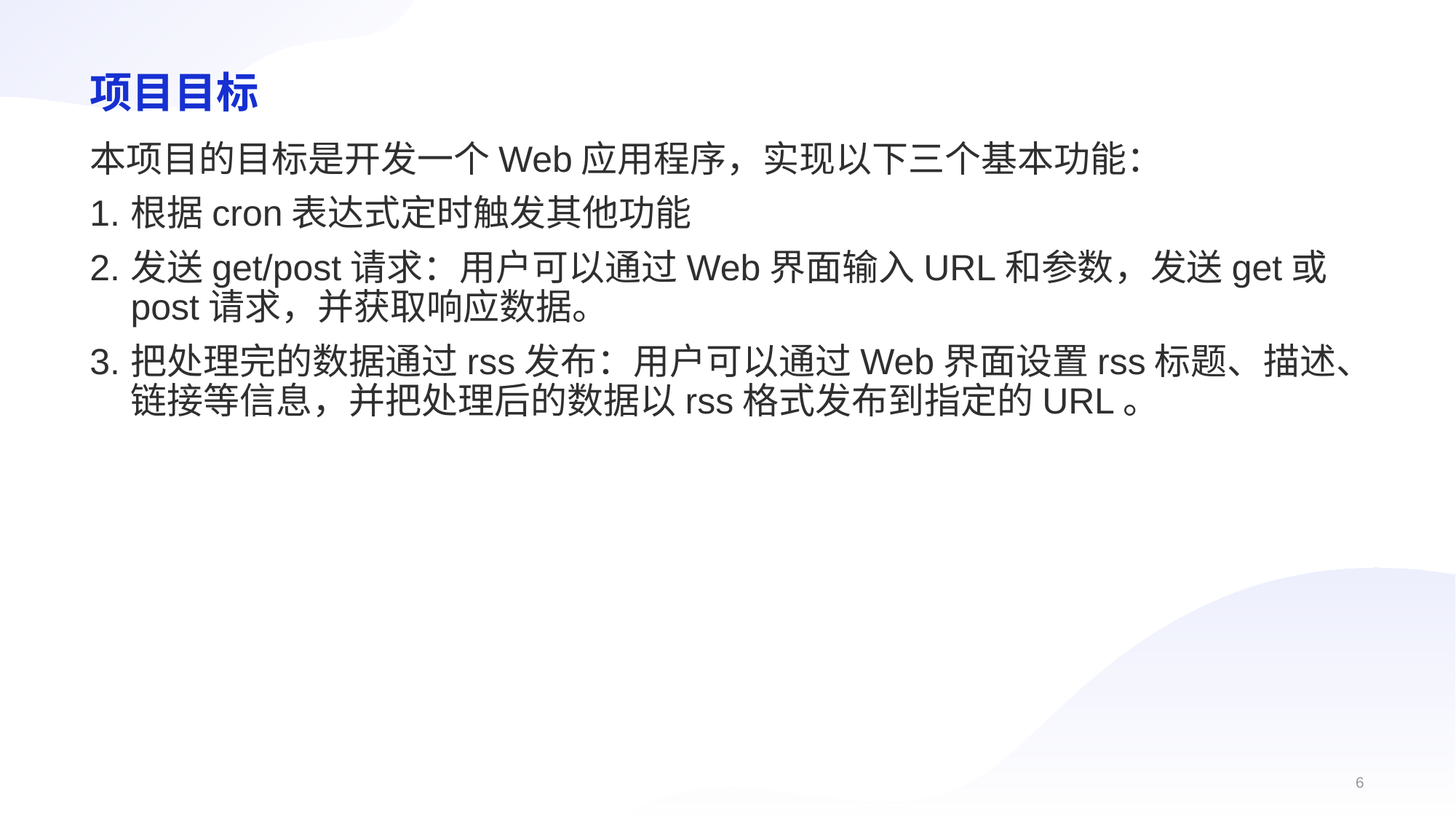

# 项目目标
本项目的目标是开发一个Web应用程序，实现以下三个基本功能：
根据cron表达式定时触发其他功能
发送get/post请求：用户可以通过Web界面输入URL和参数，发送get或post请求，并获取响应数据。
把处理完的数据通过rss发布：用户可以通过Web界面设置rss标题、描述、链接等信息，并把处理后的数据以rss格式发布到指定的URL。

6